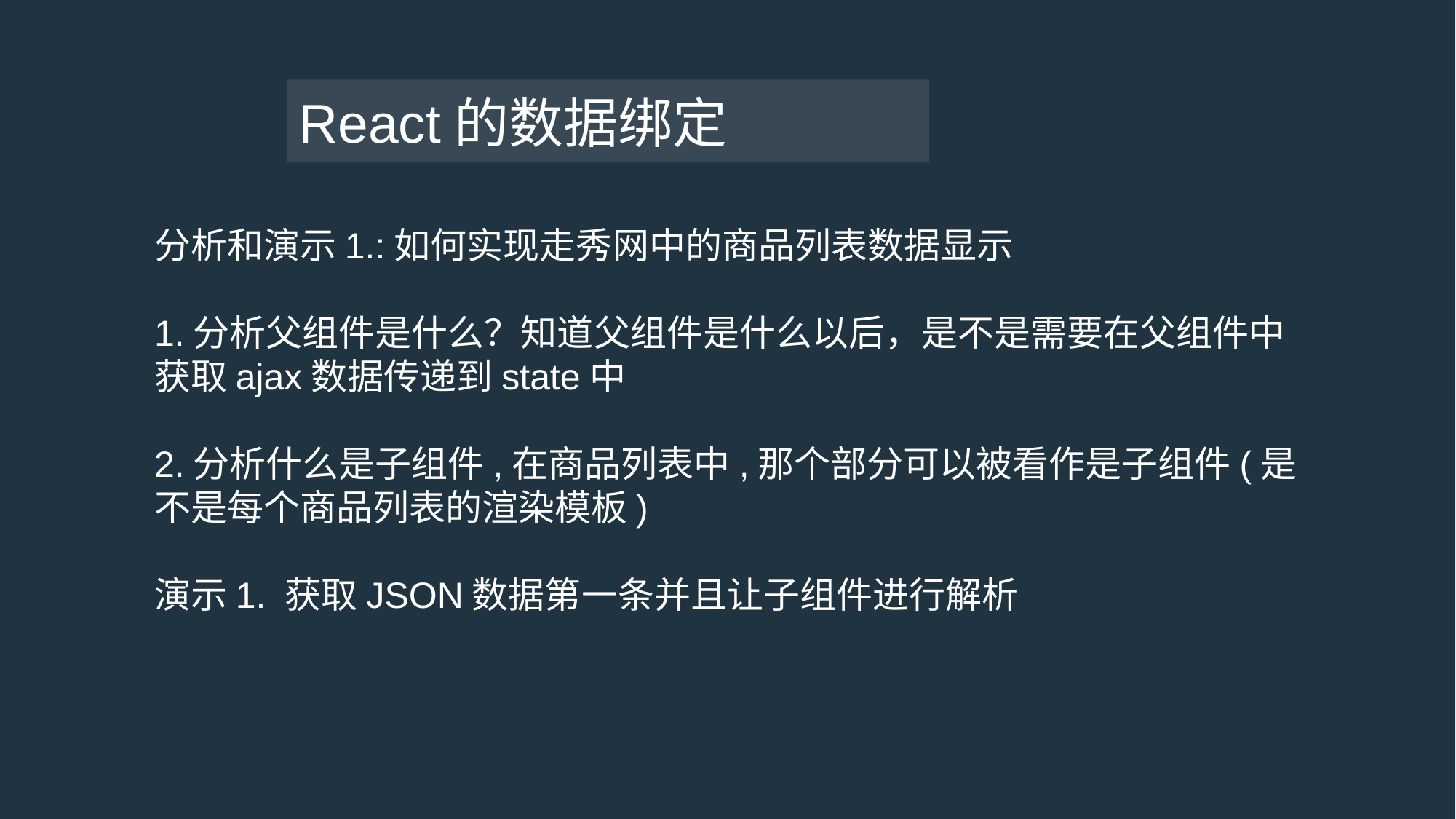

# React的数据绑定

分析和演示1.:如何实现走秀网中的商品列表数据显示

1.分析父组件是什么？知道父组件是什么以后，是不是需要在父组件中获取ajax数据传递到state中

2.分析什么是子组件,在商品列表中,那个部分可以被看作是子组件(是不是每个商品列表的渲染模板)
演示1. 获取JSON数据第一条并且让子组件进行解析